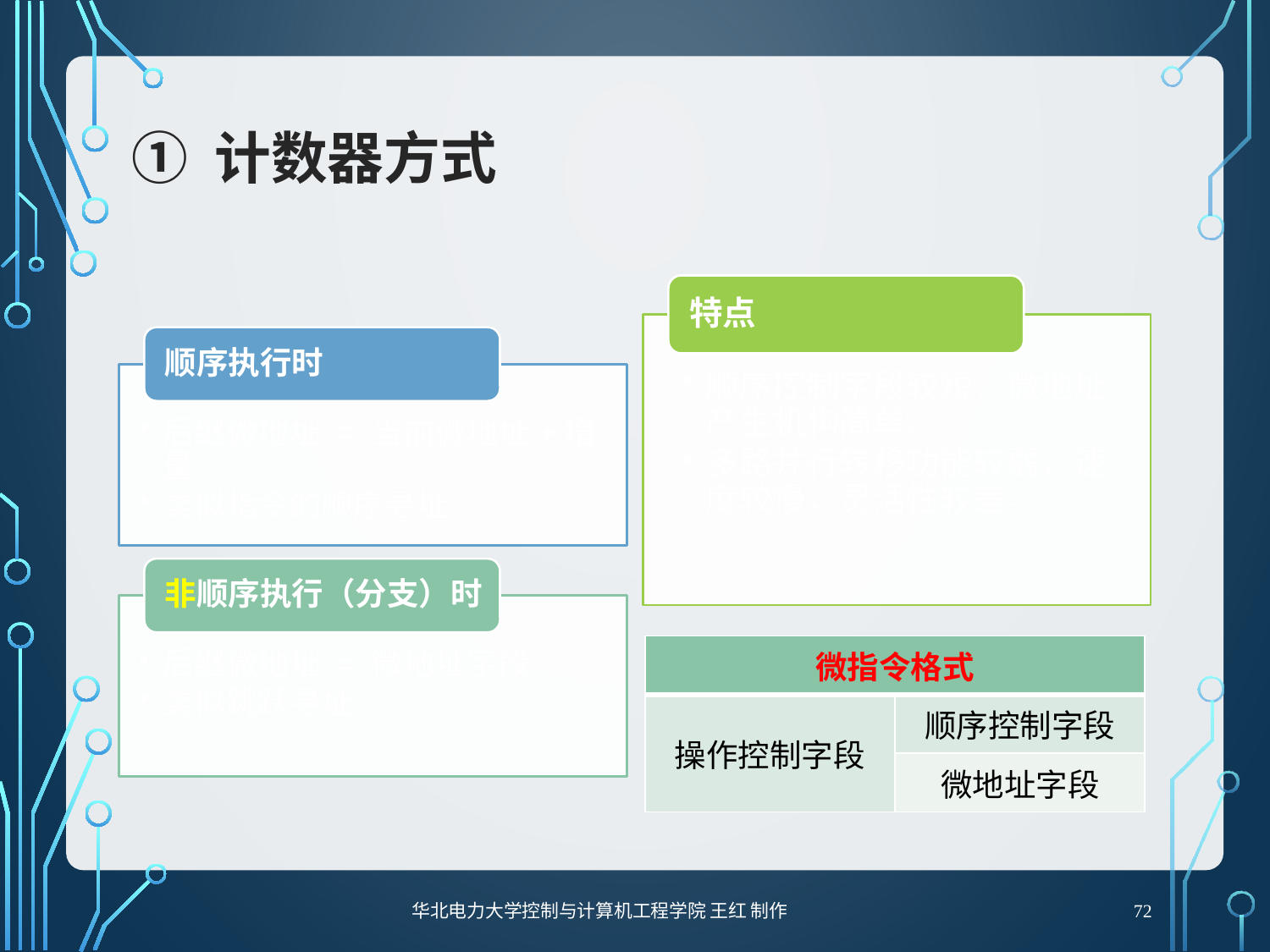

# ① 计数器方式
后继微地址 = 当前微地址+增量
类似指令的顺序寻址
顺序执行时
后继微地址 = 微地址字段
类似跳跃寻址
非顺序执行（分支）时
顺序控制字段较短，微地址产生机构简单。
多路并行转移功能较弱，速度较慢，灵活性较差。
特点
| 微指令格式 |  |
| --- | --- |
| 操作控制字段 | 顺序控制字段 |
|  | 微地址字段 |
72
华北电力大学控制与计算机工程学院 王红 制作